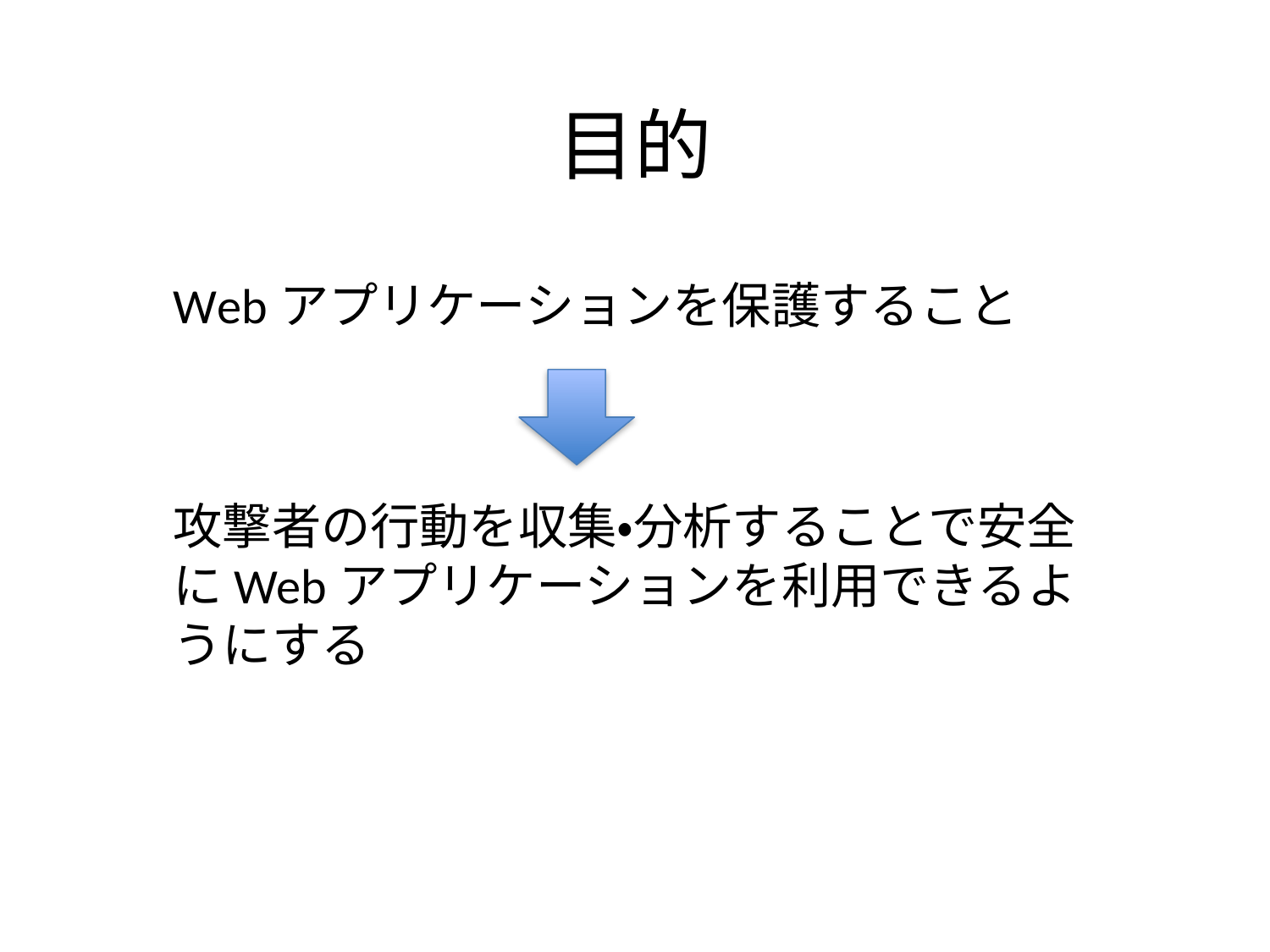

目的
Webアプリケーションを保護すること

攻撃者の行動を収集・分析することで安全にWebアプリケーションを利用できるようにする